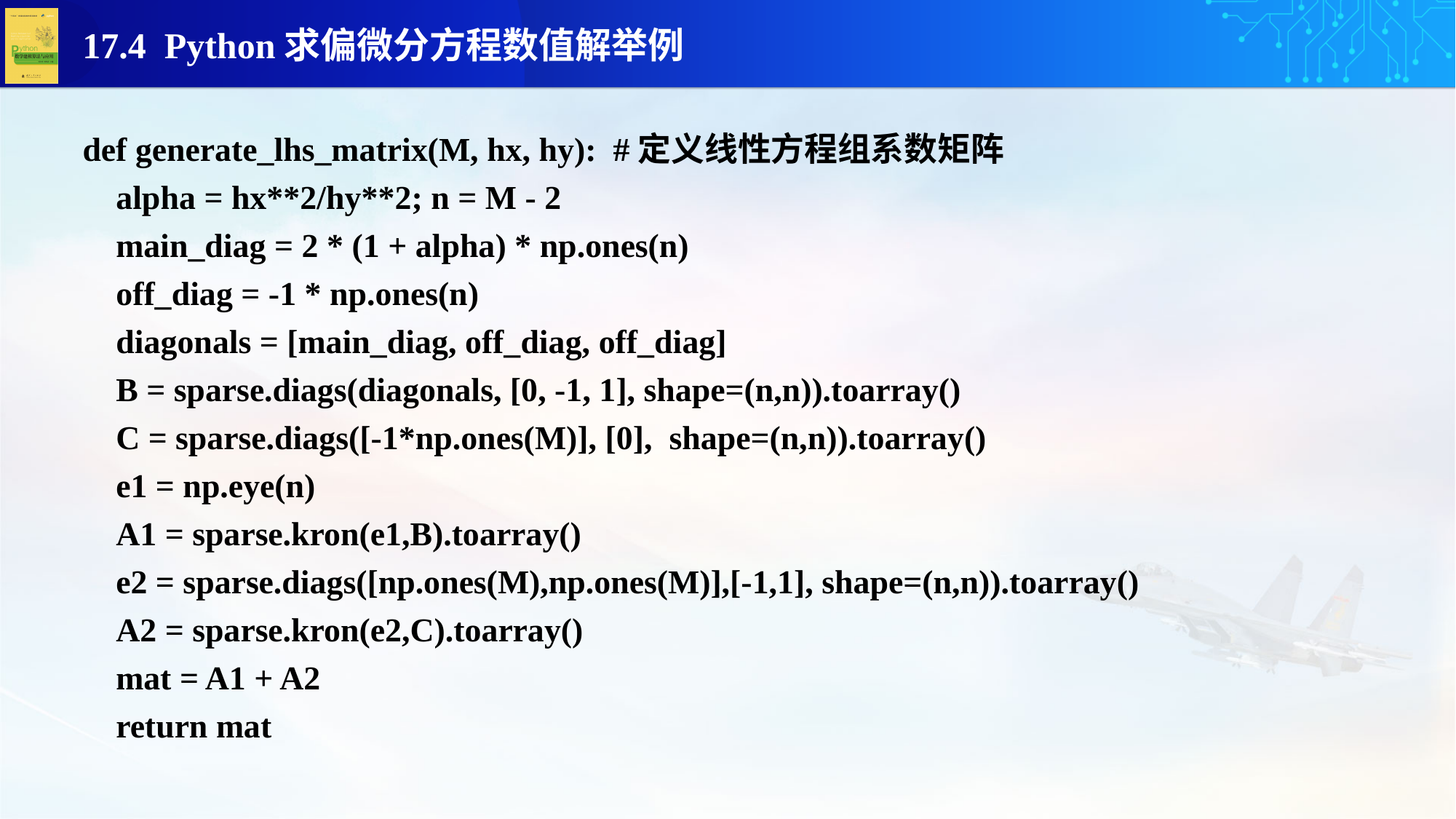

def generate_lhs_matrix(M, hx, hy):  #定义线性方程组系数矩阵
    alpha = hx**2/hy**2; n = M - 2
    main_diag = 2 * (1 + alpha) * np.ones(n)
    off_diag = -1 * np.ones(n)
    diagonals = [main_diag, off_diag, off_diag]
    B = sparse.diags(diagonals, [0, -1, 1], shape=(n,n)).toarray()
    C = sparse.diags([-1*np.ones(M)], [0],  shape=(n,n)).toarray()
    e1 = np.eye(n)
    A1 = sparse.kron(e1,B).toarray()
    e2 = sparse.diags([np.ones(M),np.ones(M)],[-1,1], shape=(n,n)).toarray()
    A2 = sparse.kron(e2,C).toarray()
    mat = A1 + A2
    return mat